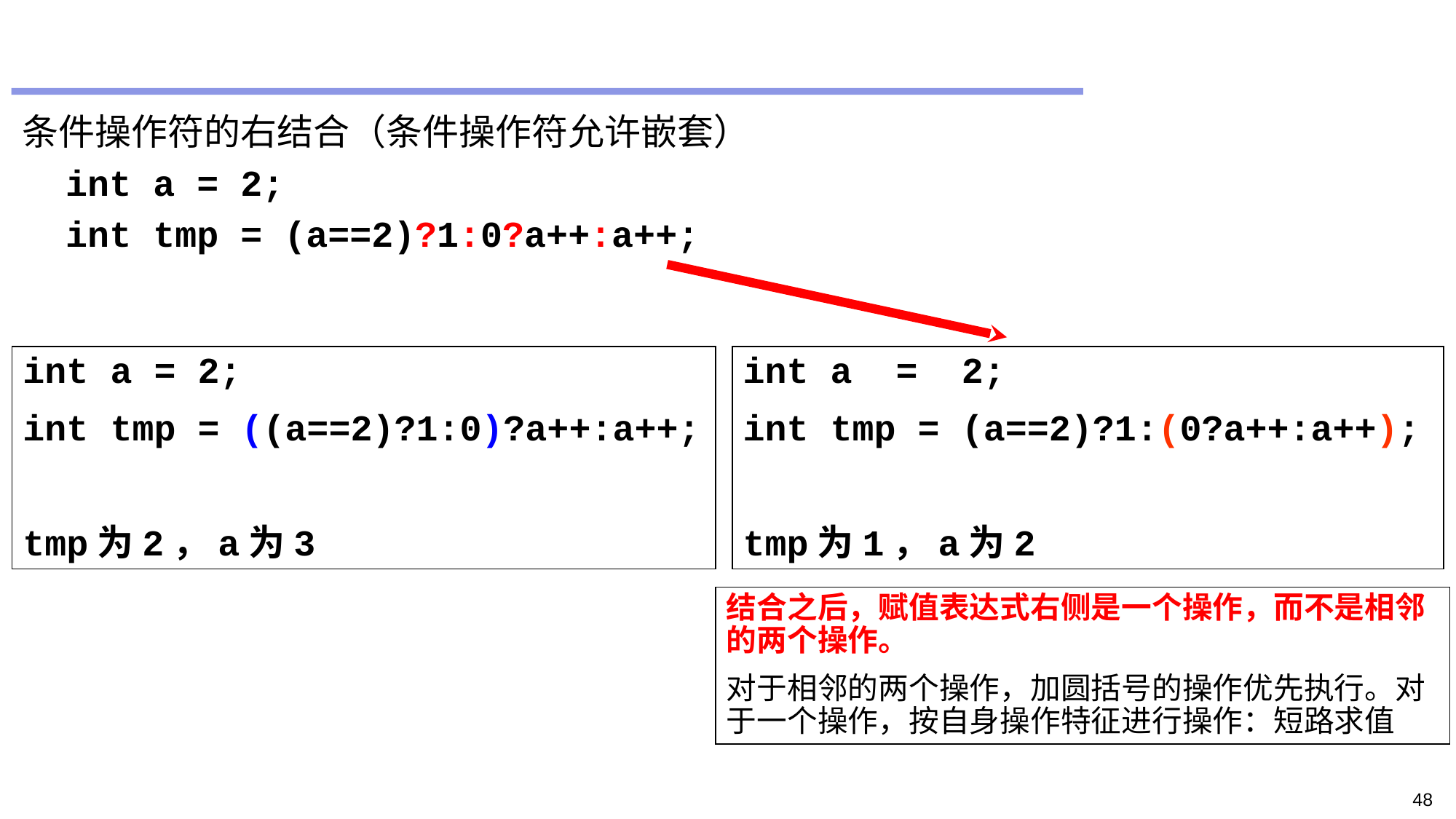

条件操作符的右结合（条件操作符允许嵌套）
  int a = 2;
  int tmp = (a==2)?1:0?a++:a++;

int a = 2;
int tmp = ((a==2)?1:0)?a++:a++;

tmp为2，a为3
int a  =  2;
int tmp = (a==2)?1:(0?a++:a++);

tmp为1，a为2
结合之后，赋值表达式右侧是一个操作，而不是相邻的两个操作。
对于相邻的两个操作，加圆括号的操作优先执行。对于一个操作，按自身操作特征进行操作：短路求值
48